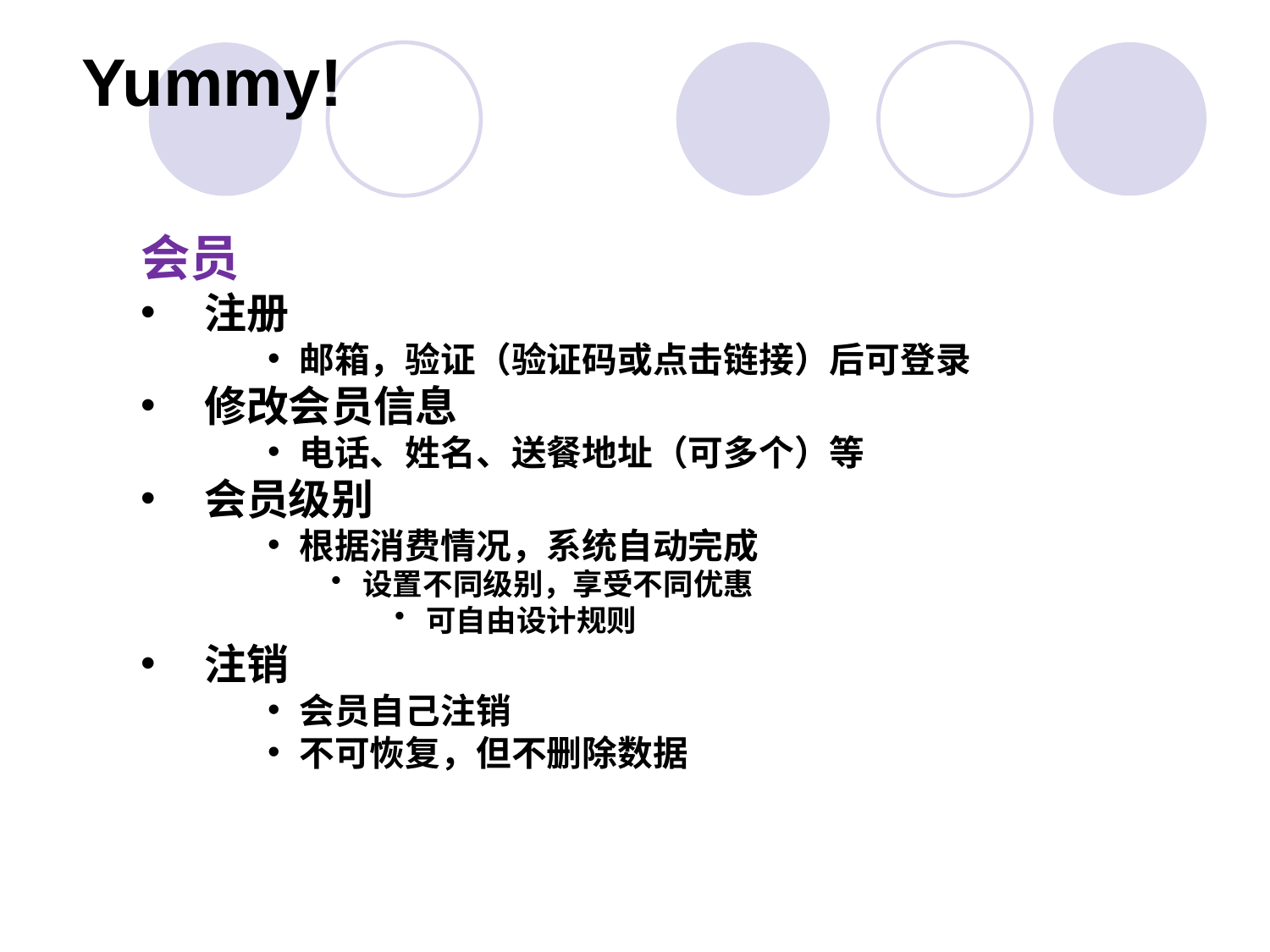

# Yummy!
会员
注册
邮箱，验证（验证码或点击链接）后可登录
修改会员信息
电话、姓名、送餐地址（可多个）等
会员级别
根据消费情况，系统自动完成
设置不同级别，享受不同优惠
可自由设计规则
注销
会员自己注销
不可恢复，但不删除数据
3